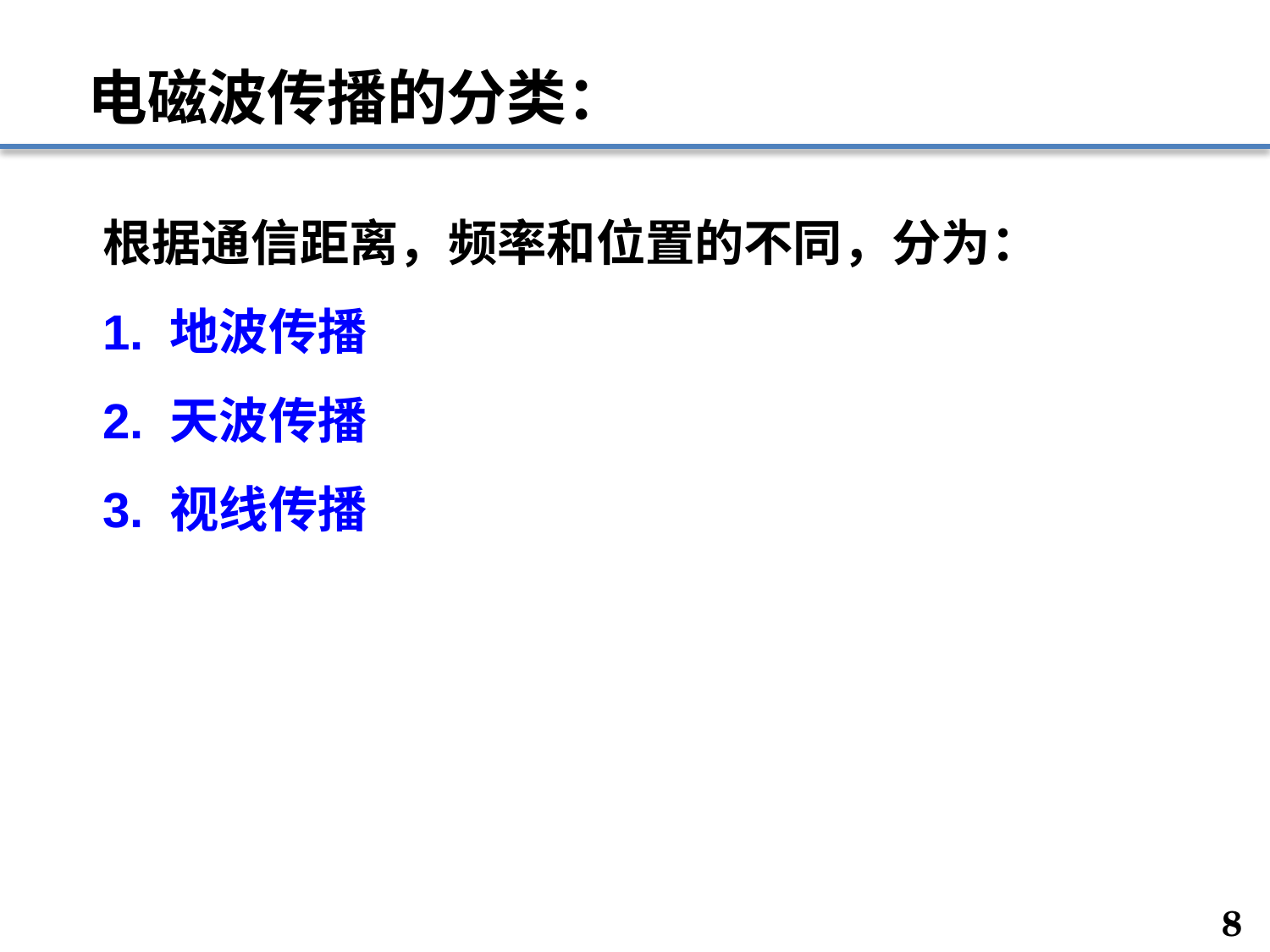

# 电磁波传播的分类：
根据通信距离，频率和位置的不同，分为：
1. 地波传播
2. 天波传播
3. 视线传播
8